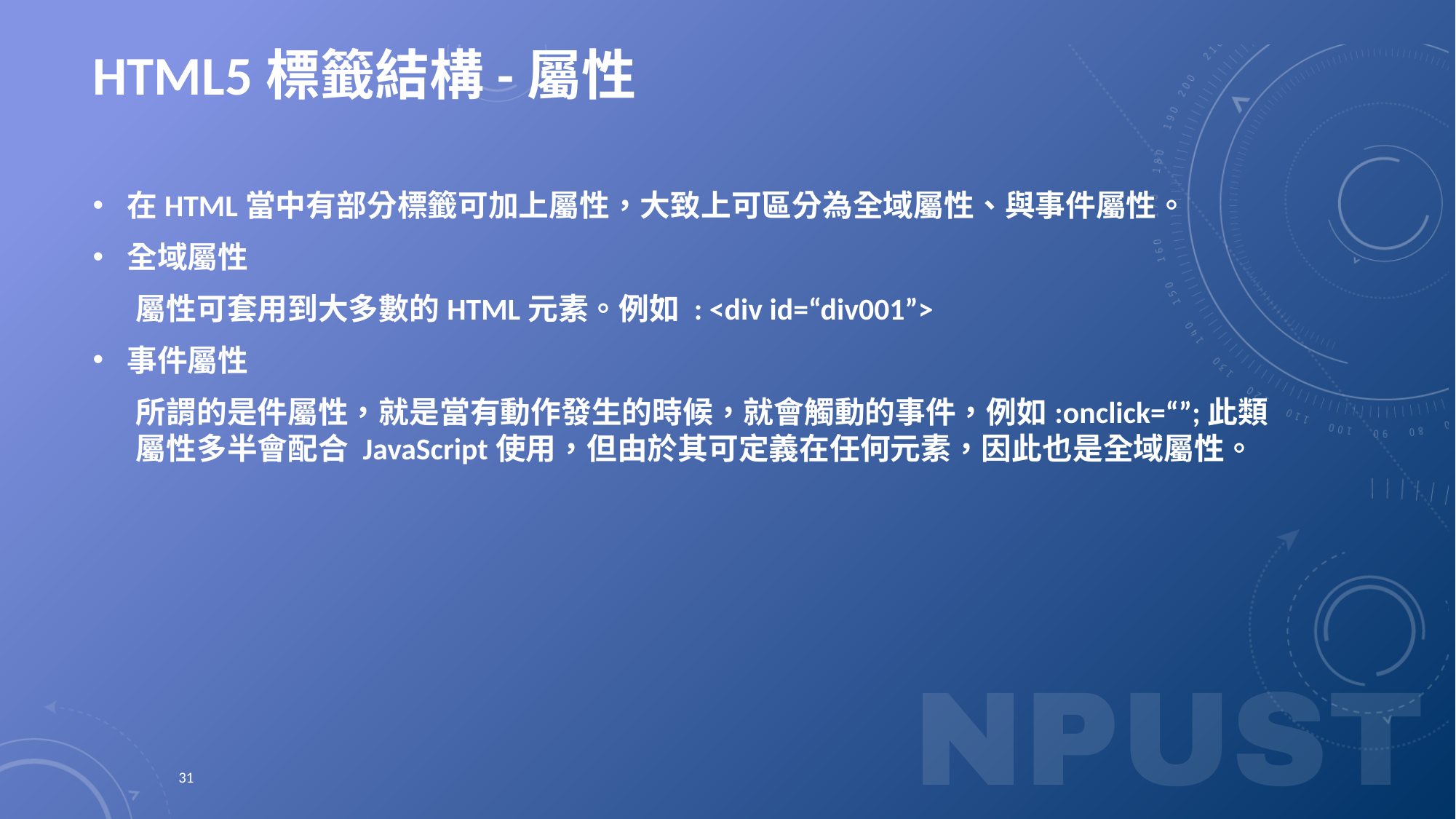

# HTML5標籤結構-屬性
在HTML當中有部分標籤可加上屬性，大致上可區分為全域屬性、與事件屬性。
全域屬性
屬性可套用到大多數的HTML元素。例如 : <div id=“div001”>
事件屬性
所謂的是件屬性，就是當有動作發生的時候，就會觸動的事件，例如:onclick=“”;此類屬性多半會配合 JavaScript使用，但由於其可定義在任何元素，因此也是全域屬性。
31